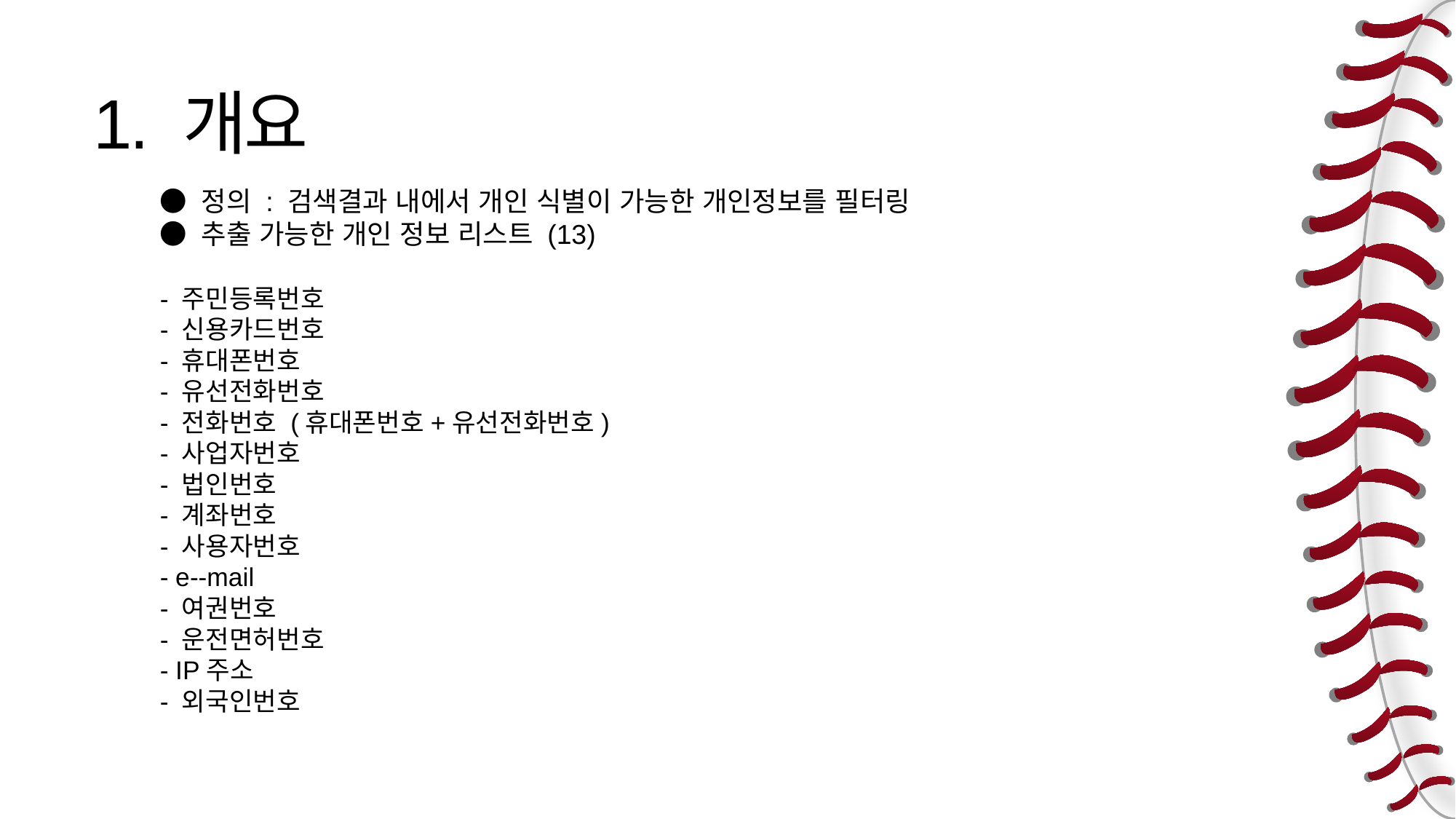

1. 개요
● 정의 : 검색결과 내에서 개인 식별이 가능한 개인정보를 필터링
● 추출 가능한 개인 정보 리스트 (13)

- 주민등록번호
- 신용카드번호
- 휴대폰번호
- 유선전화번호
- 전화번호 (휴대폰번호+유선전화번호)
- 사업자번호
- 법인번호
- 계좌번호
- 사용자번호
- e--mail
- 여권번호
- 운전면허번호
- IP주소
- 외국인번호